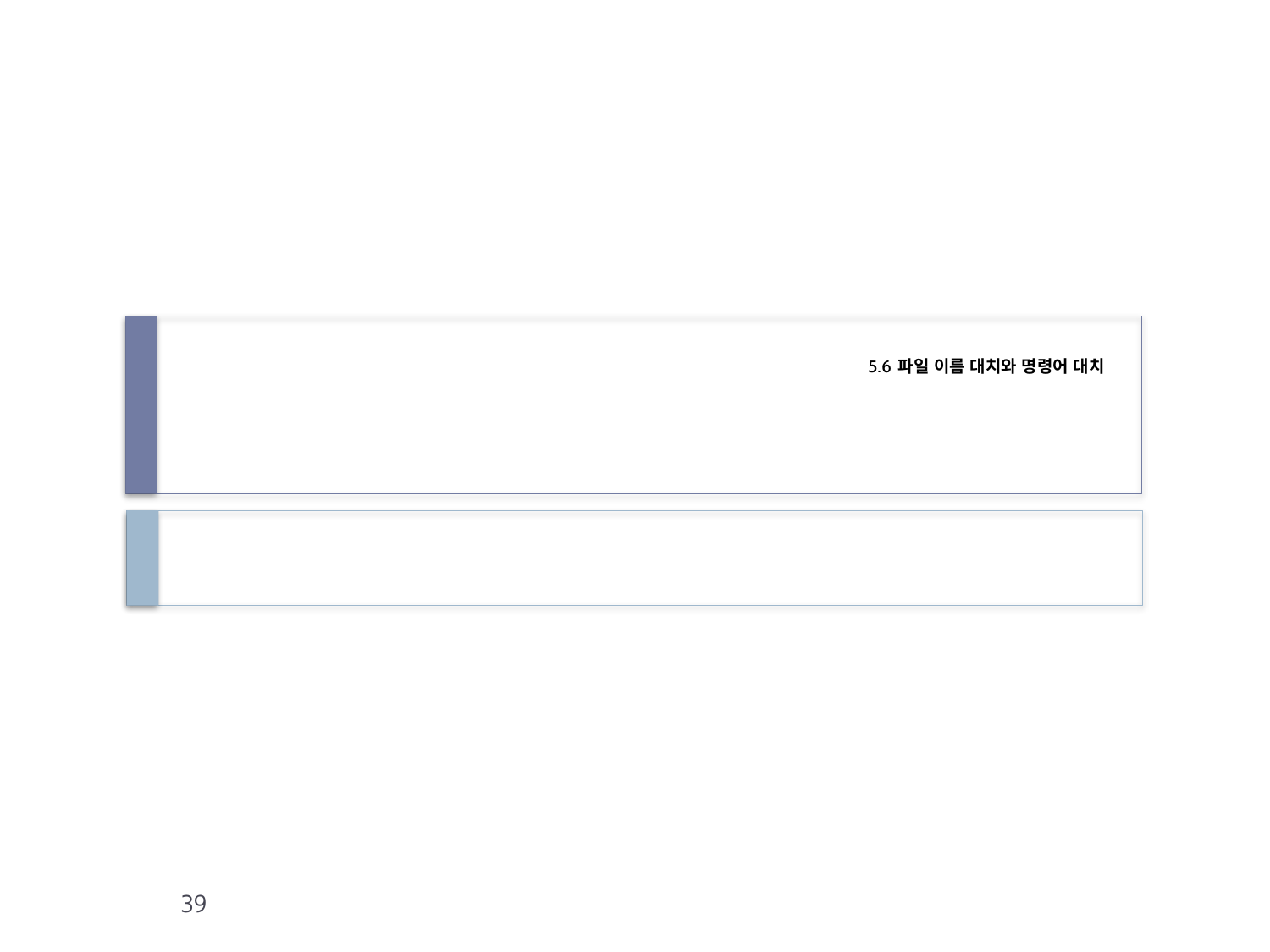

# 5.6 파일 이름 대치와 명령어 대치

39